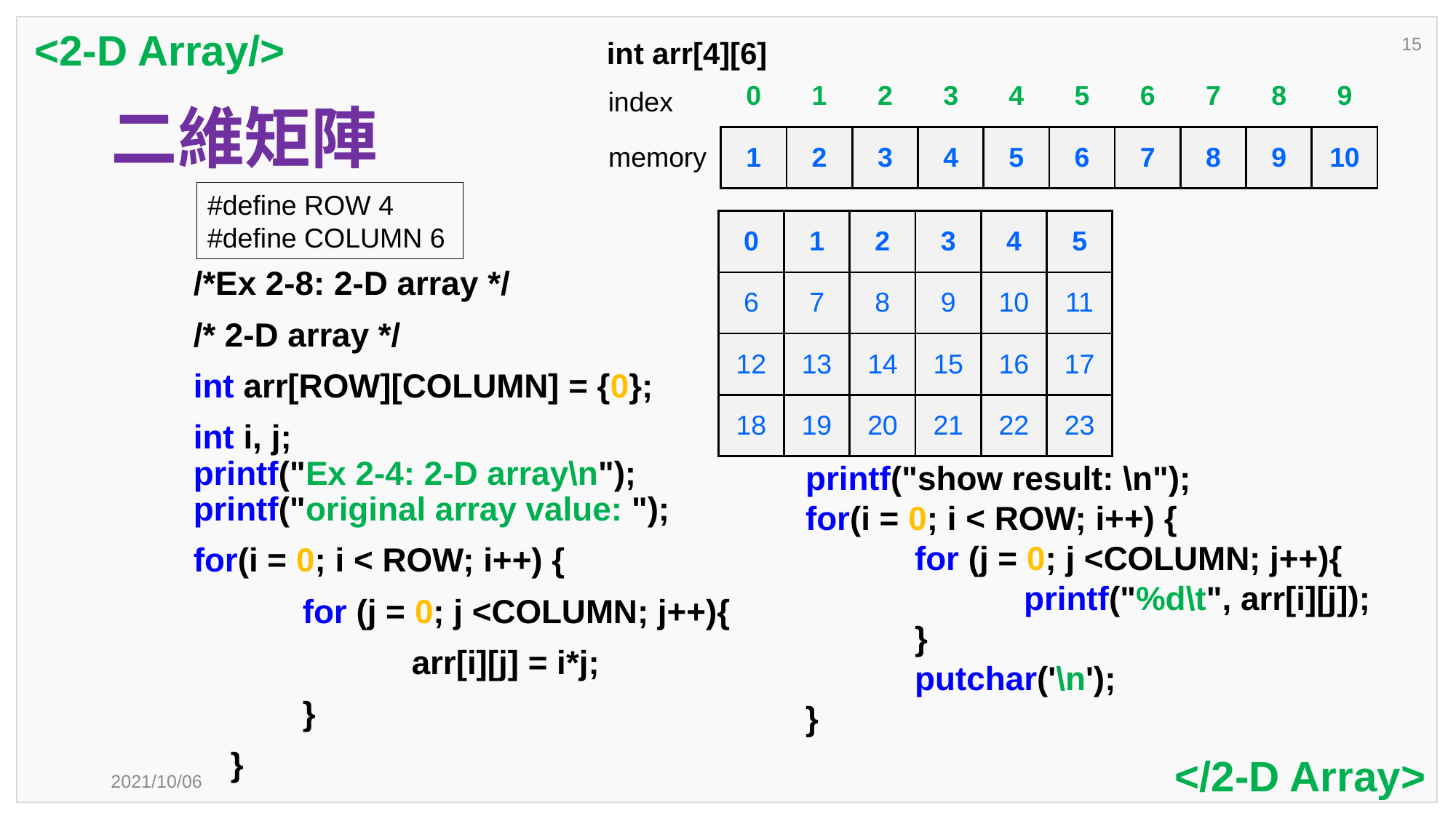

<2-D Array/>
15
int arr[4][6]
| 0 | 1 | 2 | 3 | 4 | 5 | 6 | 7 | 8 | 9 |
| --- | --- | --- | --- | --- | --- | --- | --- | --- | --- |
index
# 二維矩陣
| 1 | 2 | 3 | 4 | 5 | 6 | 7 | 8 | 9 | 10 |
| --- | --- | --- | --- | --- | --- | --- | --- | --- | --- |
memory
#define ROW 4
#define COLUMN 6
| 0 | 1 | 2 | 3 | 4 | 5 |
| --- | --- | --- | --- | --- | --- |
| 6 | 7 | 8 | 9 | 10 | 11 |
| 12 | 13 | 14 | 15 | 16 | 17 |
| 18 | 19 | 20 | 21 | 22 | 23 |
/*Ex 2-8: 2-D array */
/* 2-D array */
int arr[ROW][COLUMN] = {0};
int i, j;
printf("Ex 2-4: 2-D array\n");
printf("original array value: ");
for(i = 0; i < ROW; i++) {
	for (j = 0; j <COLUMN; j++){
            	arr[i][j] = i*j;
	}
    }
printf("show result: \n");
for(i = 0; i < ROW; i++) {
	for (j = 0; j <COLUMN; j++){
		printf("%d\t", arr[i][j]);
	}
	putchar('\n');
}
</2-D Array>
2021/10/06